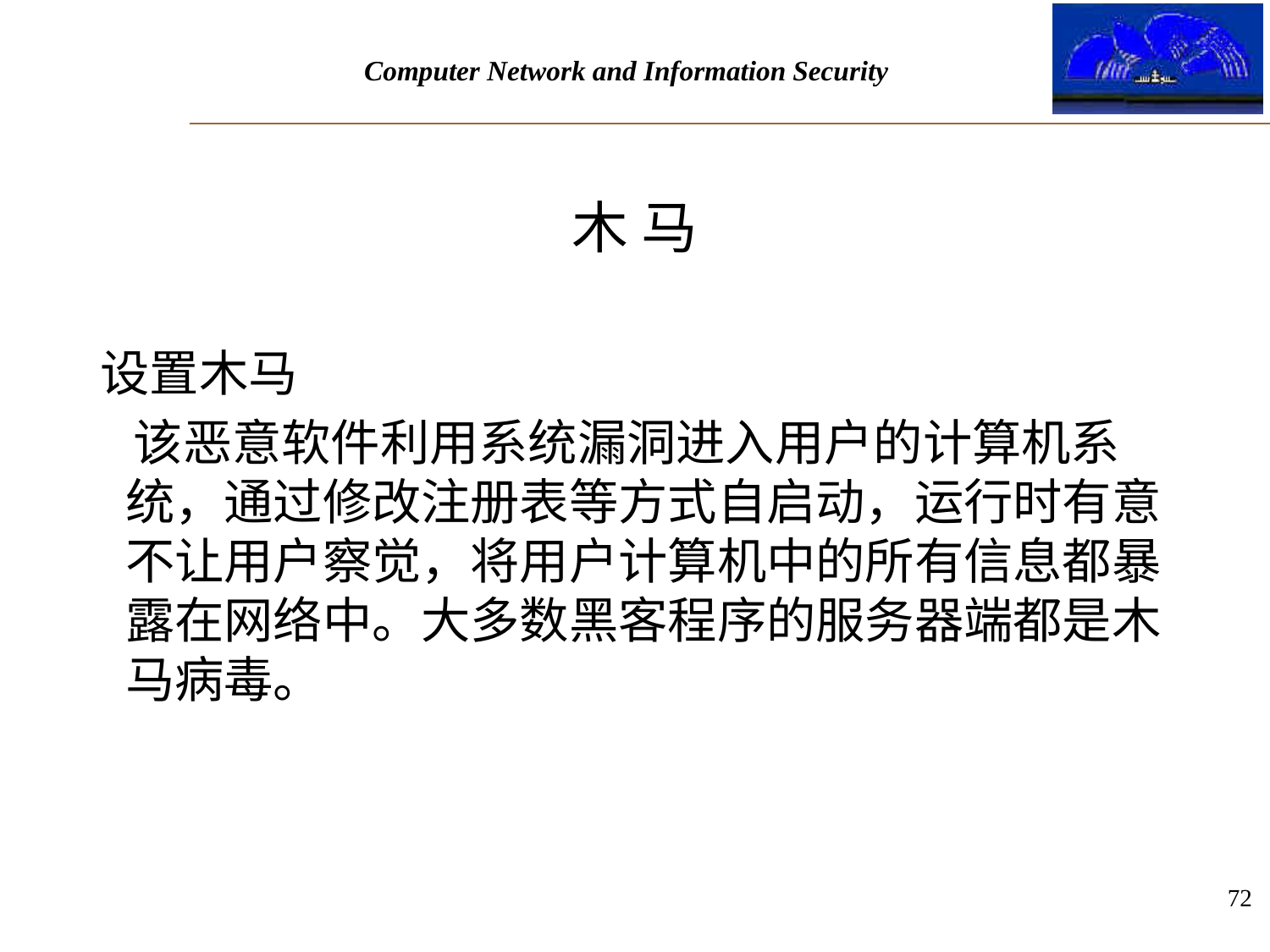

# 木 马
 设置木马
    该恶意软件利用系统漏洞进入用户的计算机系统，通过修改注册表等方式自启动，运行时有意不让用户察觉，将用户计算机中的所有信息都暴露在网络中。大多数黑客程序的服务器端都是木马病毒。
72